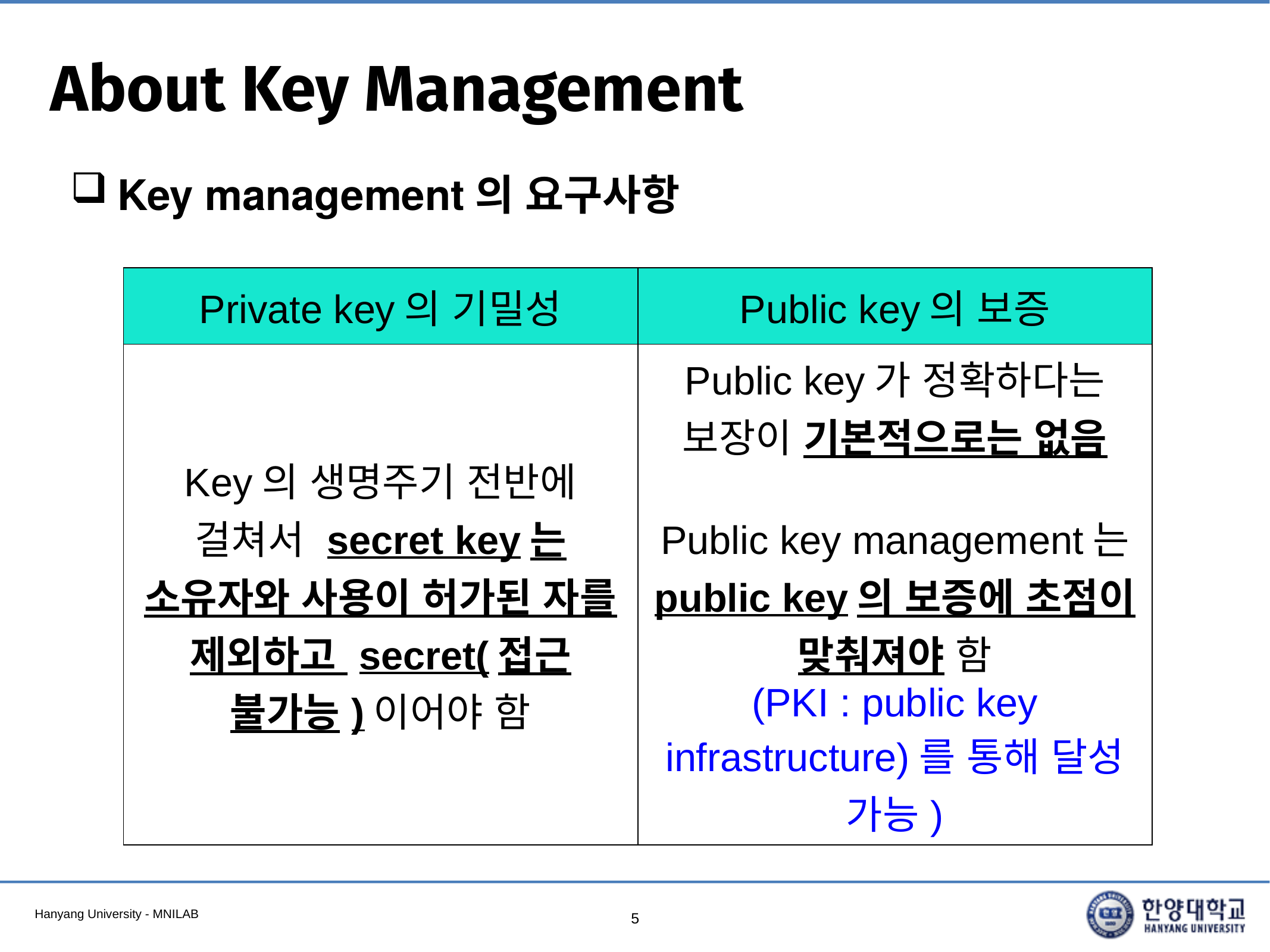

# About Key Management
Key management의 요구사항
| Private key의 기밀성 | Public key의 보증 |
| --- | --- |
| Key의 생명주기 전반에 걸쳐서 secret key는 소유자와 사용이 허가된 자를 제외하고 secret(접근 불가능)이어야 함 | Public key가 정확하다는 보장이 기본적으로는 없음 Public key management는 public key의 보증에 초점이 맞춰져야 함 (PKI : public key infrastructure)를 통해 달성 가능) |
5